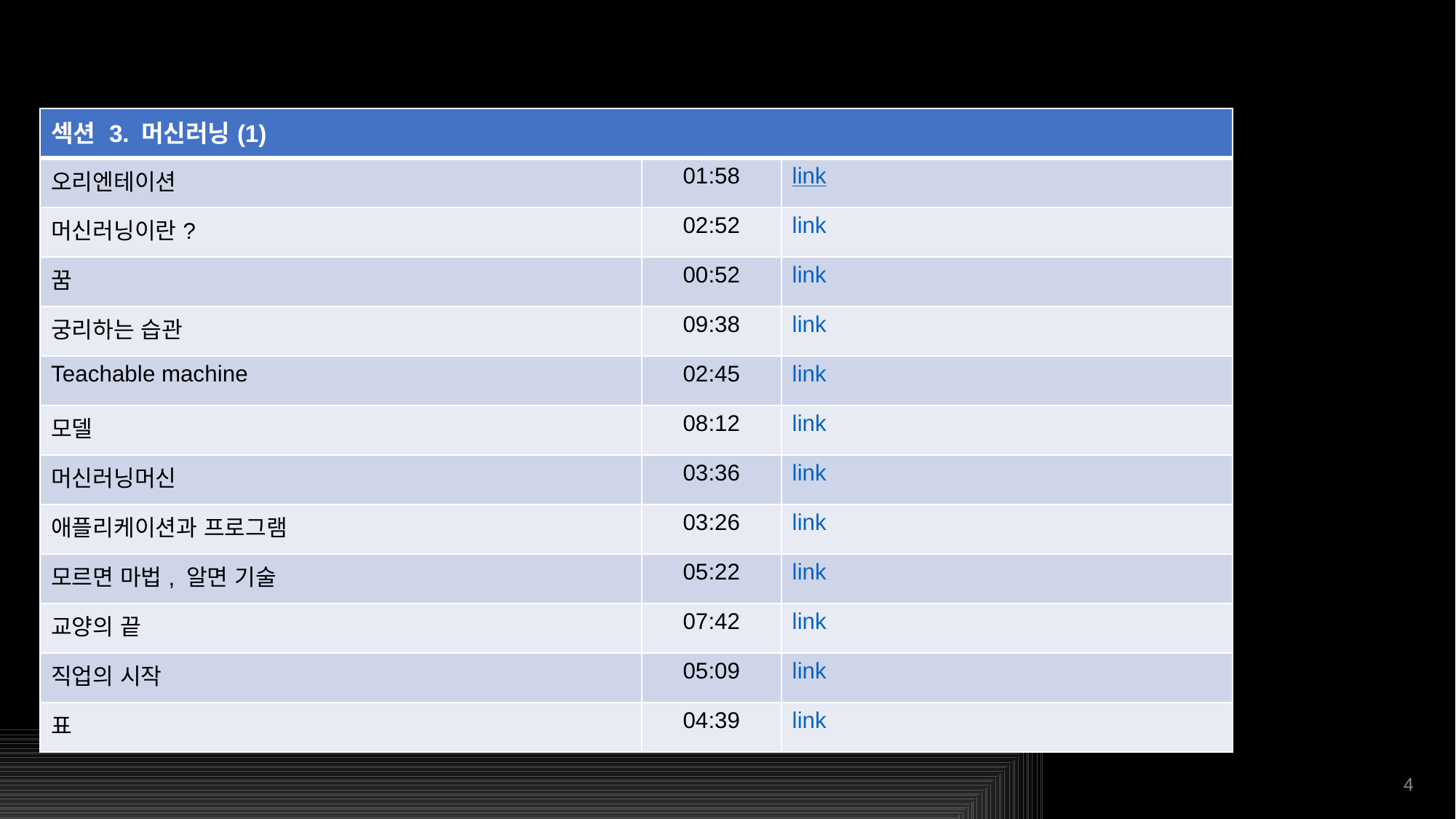

교과 과정
| 섹션 3. 머신러닝(1) |  |  |
| --- | --- | --- |
| 오리엔테이션 | 01:58 | link |
| 머신러닝이란? | 02:52 | link |
| 꿈 | 00:52 | link |
| 궁리하는 습관 | 09:38 | link |
| Teachable machine | 02:45 | link |
| 모델 | 08:12 | link |
| 머신러닝머신 | 03:36 | link |
| 애플리케이션과 프로그램 | 03:26 | link |
| 모르면 마법, 알면 기술 | 05:22 | link |
| 교양의 끝 | 07:42 | link |
| 직업의 시작 | 05:09 | link |
| 표 | 04:39 | link |
4